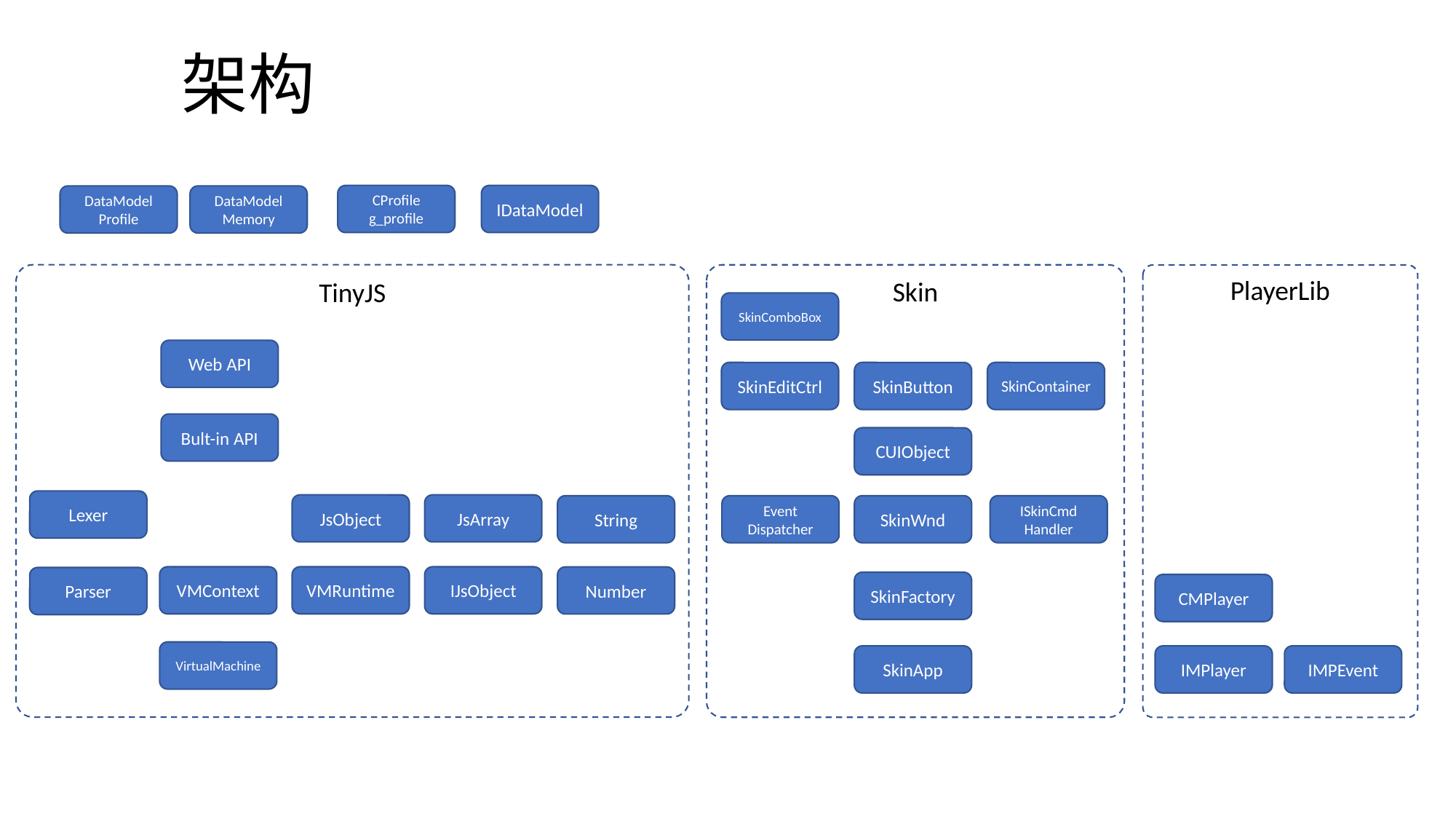

# 架构
IDataModel
CProfile
g_profile
DataModel
Profile
DataModel
Memory
TinyJS
Skin
PlayerLib
SkinComboBox
Web API
SkinEditCtrl
SkinButton
SkinContainer
Bult-in API
CUIObject
Lexer
JsObject
JsArray
String
Event
Dispatcher
SkinWnd
ISkinCmd
Handler
IJsObject
VMContext
VMRuntime
Number
Parser
SkinFactory
CMPlayer
VirtualMachine
IMPlayer
IMPEvent
SkinApp